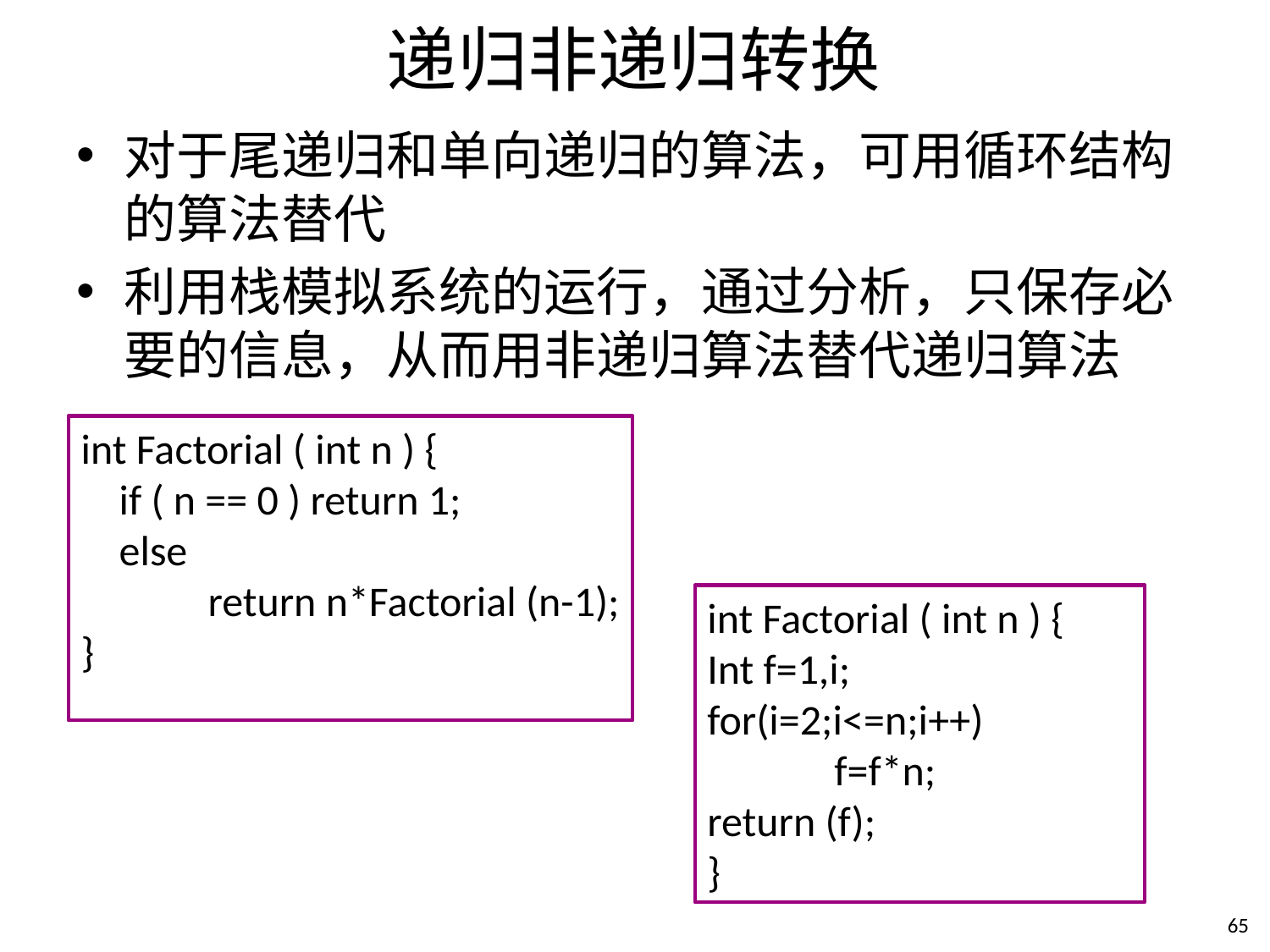

# 递归非递归转换
对于尾递归和单向递归的算法，可用循环结构的算法替代
利用栈模拟系统的运行，通过分析，只保存必要的信息，从而用非递归算法替代递归算法

int Factorial ( int n ) {
    if ( n == 0 ) return 1;
    else
	return n*Factorial (n-1);
}

int Factorial ( int n ) {
Int f=1,i;
for(i=2;i<=n;i++)
	f=f*n;
return (f);
}
65